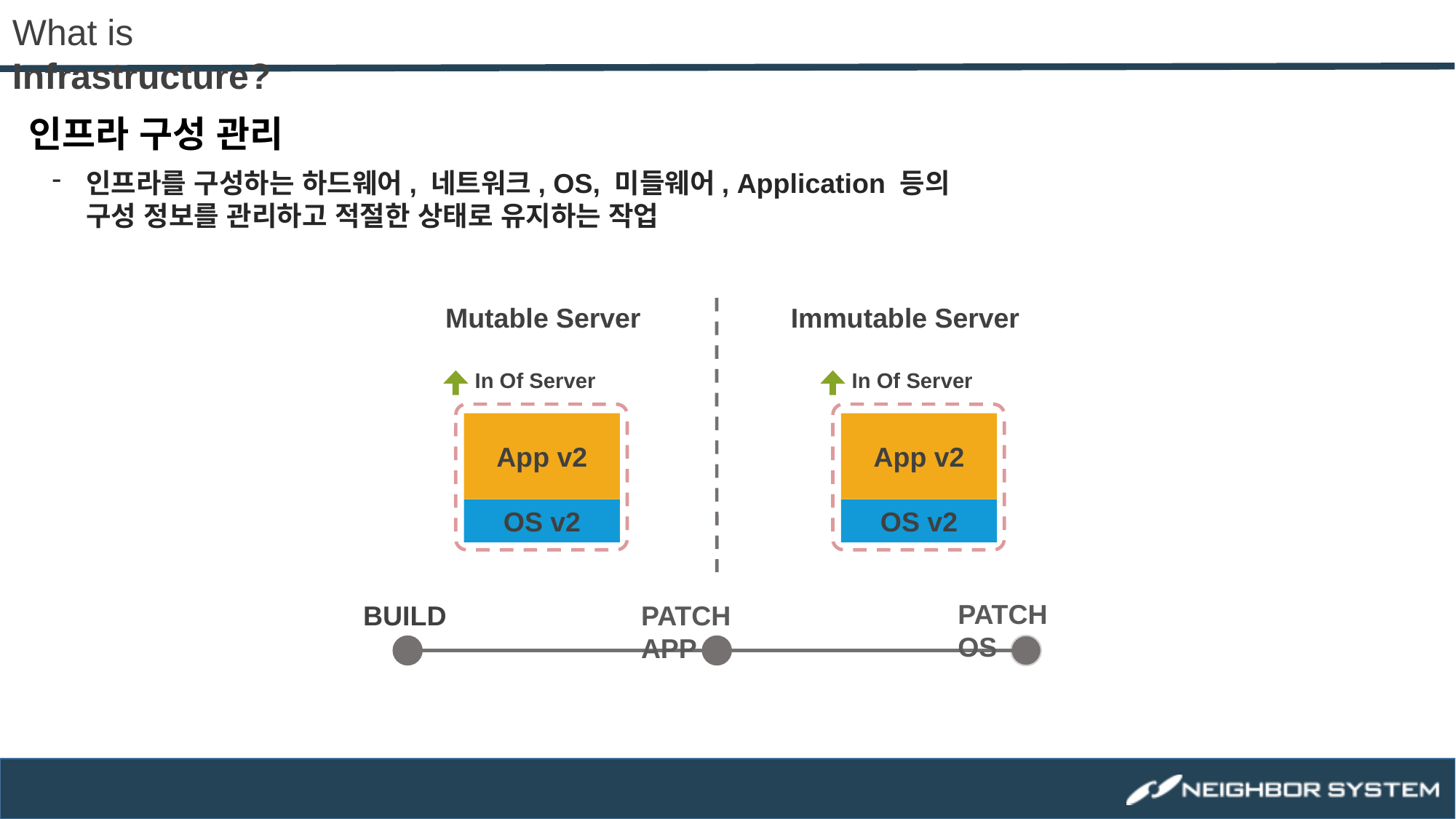

인프라 구성 관리
인프라를 구성하는 하드웨어, 네트워크, OS, 미들웨어, Application 등의
구성 정보를 관리하고 적절한 상태로 유지하는 작업
Mutable Server
Immutable Server
In Of Server
In Of Server

App v2
OS v2
App v2
OS v2
PATCH OS
BUILD
PATCH APP